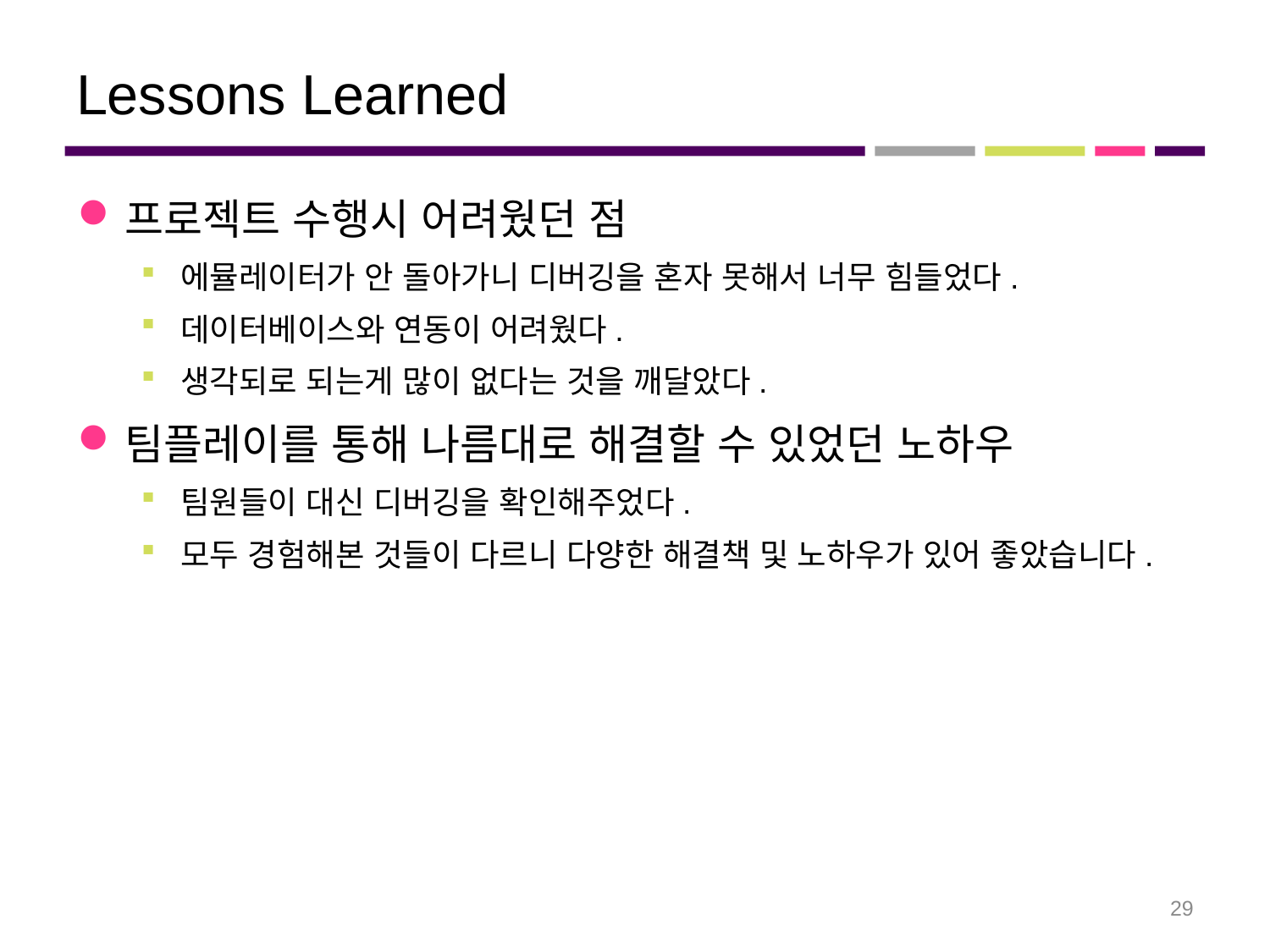

# Lessons Learned
프로젝트 수행시 어려웠던 점
에뮬레이터가 안 돌아가니 디버깅을 혼자 못해서 너무 힘들었다.
데이터베이스와 연동이 어려웠다.
생각되로 되는게 많이 없다는 것을 깨달았다.
팀플레이를 통해 나름대로 해결할 수 있었던 노하우
팀원들이 대신 디버깅을 확인해주었다.
모두 경험해본 것들이 다르니 다양한 해결책 및 노하우가 있어 좋았습니다.
29